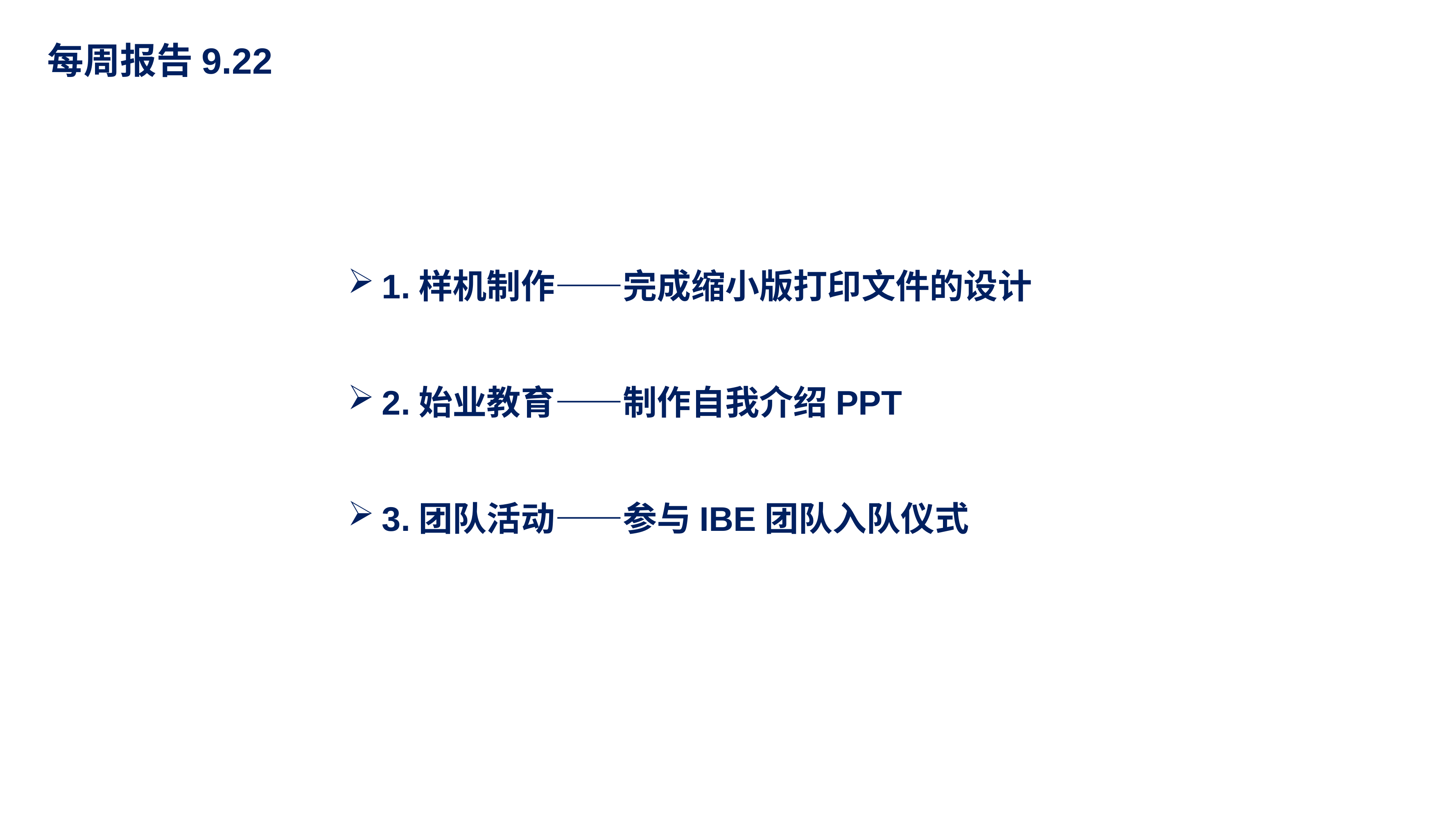

每周报告9.22
1.样机制作——完成缩小版打印文件的设计
2.始业教育——制作自我介绍PPT
3.团队活动——参与IBE团队入队仪式